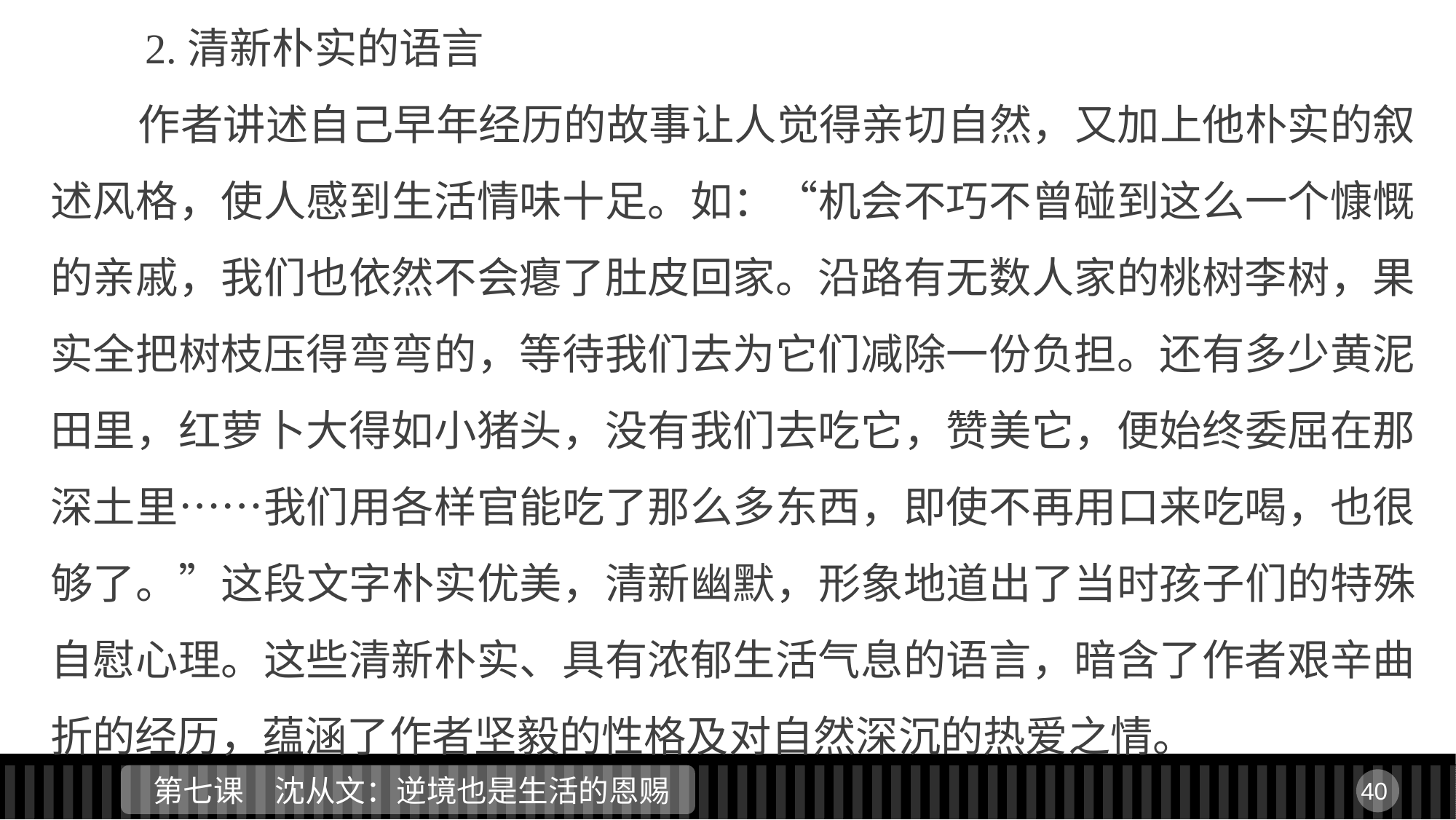

2.清新朴实的语言
        作者讲述自己早年经历的故事让人觉得亲切自然，又加上他朴实的叙述风格，使人感到生活情味十足。如：“机会不巧不曾碰到这么一个慷慨的亲戚，我们也依然不会瘪了肚皮回家。沿路有无数人家的桃树李树，果实全把树枝压得弯弯的，等待我们去为它们减除一份负担。还有多少黄泥田里，红萝卜大得如小猪头，没有我们去吃它，赞美它，便始终委屈在那深土里……我们用各样官能吃了那么多东西，即使不再用口来吃喝，也很够了。”这段文字朴实优美，清新幽默，形象地道出了当时孩子们的特殊自慰心理。这些清新朴实、具有浓郁生活气息的语言，暗含了作者艰辛曲折的经历，蕴涵了作者坚毅的性格及对自然深沉的热爱之情。